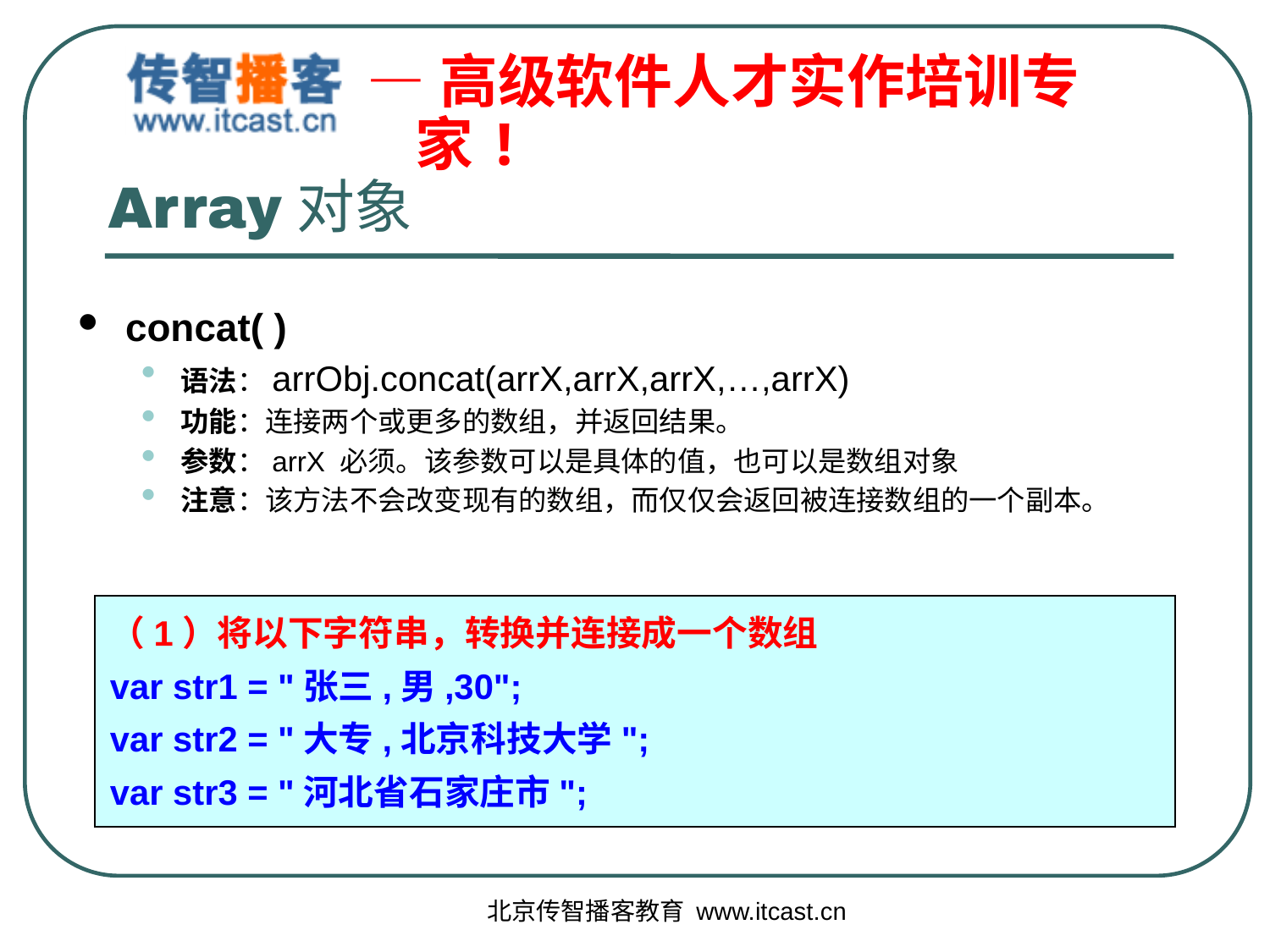

# Array对象
concat( )
语法：arrObj.concat(arrX,arrX,arrX,…,arrX)
功能：连接两个或更多的数组，并返回结果。
参数：arrX 必须。该参数可以是具体的值，也可以是数组对象
注意：该方法不会改变现有的数组，而仅仅会返回被连接数组的一个副本。

（1）将以下字符串，转换并连接成一个数组
var str1 = "张三,男,30";
var str2 = "大专,北京科技大学";
var str3 = "河北省石家庄市";